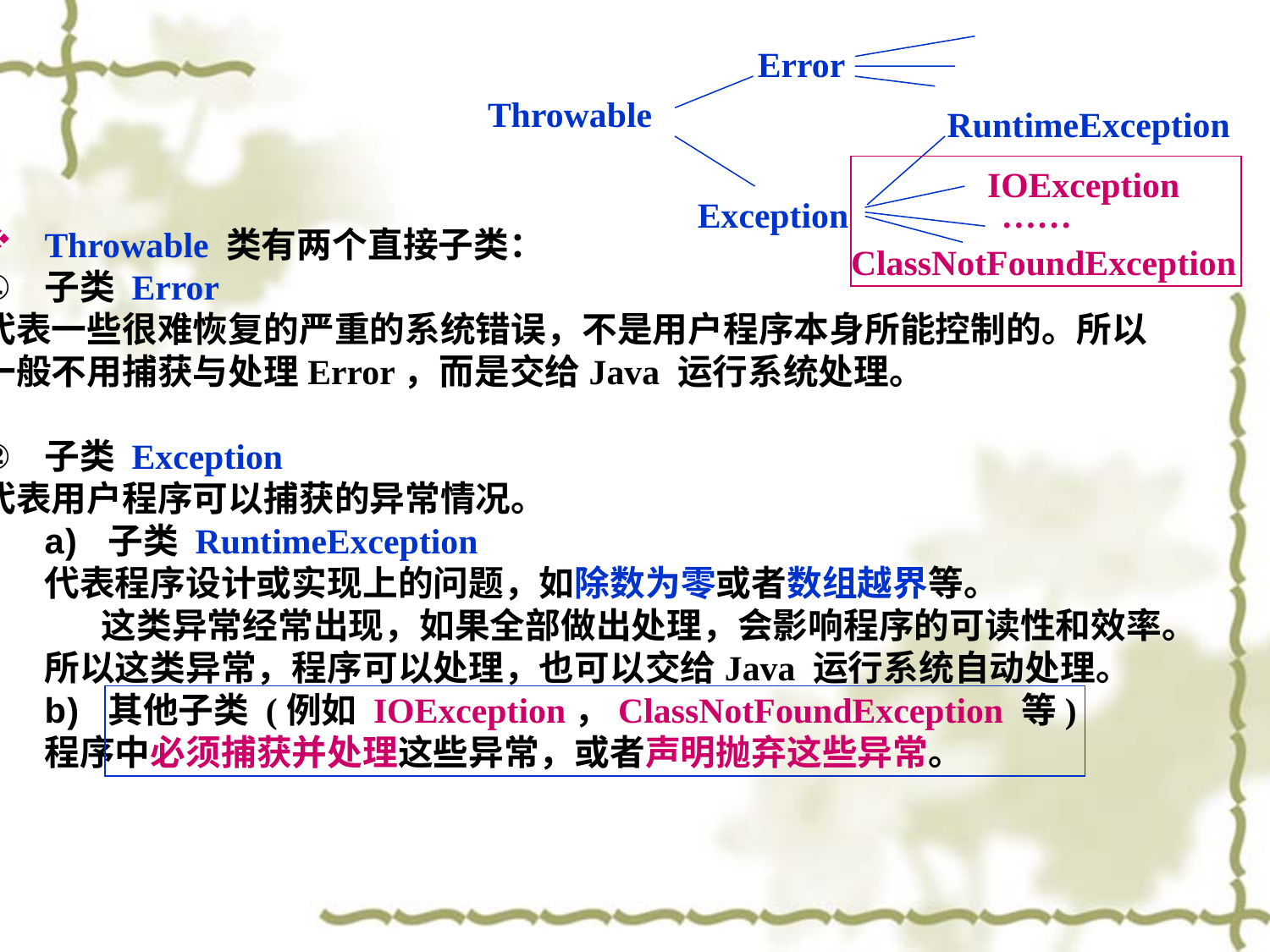

Error

Throwable
RuntimeException

IOException
Exception

……

Throwable 类有两个直接子类：
子类 Error
代表一些很难恢复的严重的系统错误，不是用户程序本身所能控制的。所以
一般不用捕获与处理Error，而是交给Java 运行系统处理。

子类 Exception
代表用户程序可以捕获的异常情况。
子类 RuntimeException
代表程序设计或实现上的问题，如除数为零或者数组越界等。
      这类异常经常出现，如果全部做出处理，会影响程序的可读性和效率。
所以这类异常，程序可以处理，也可以交给Java 运行系统自动处理。
其他子类 (例如 IOException，ClassNotFoundException 等)
程序中必须捕获并处理这些异常，或者声明抛弃这些异常。

ClassNotFoundException

14